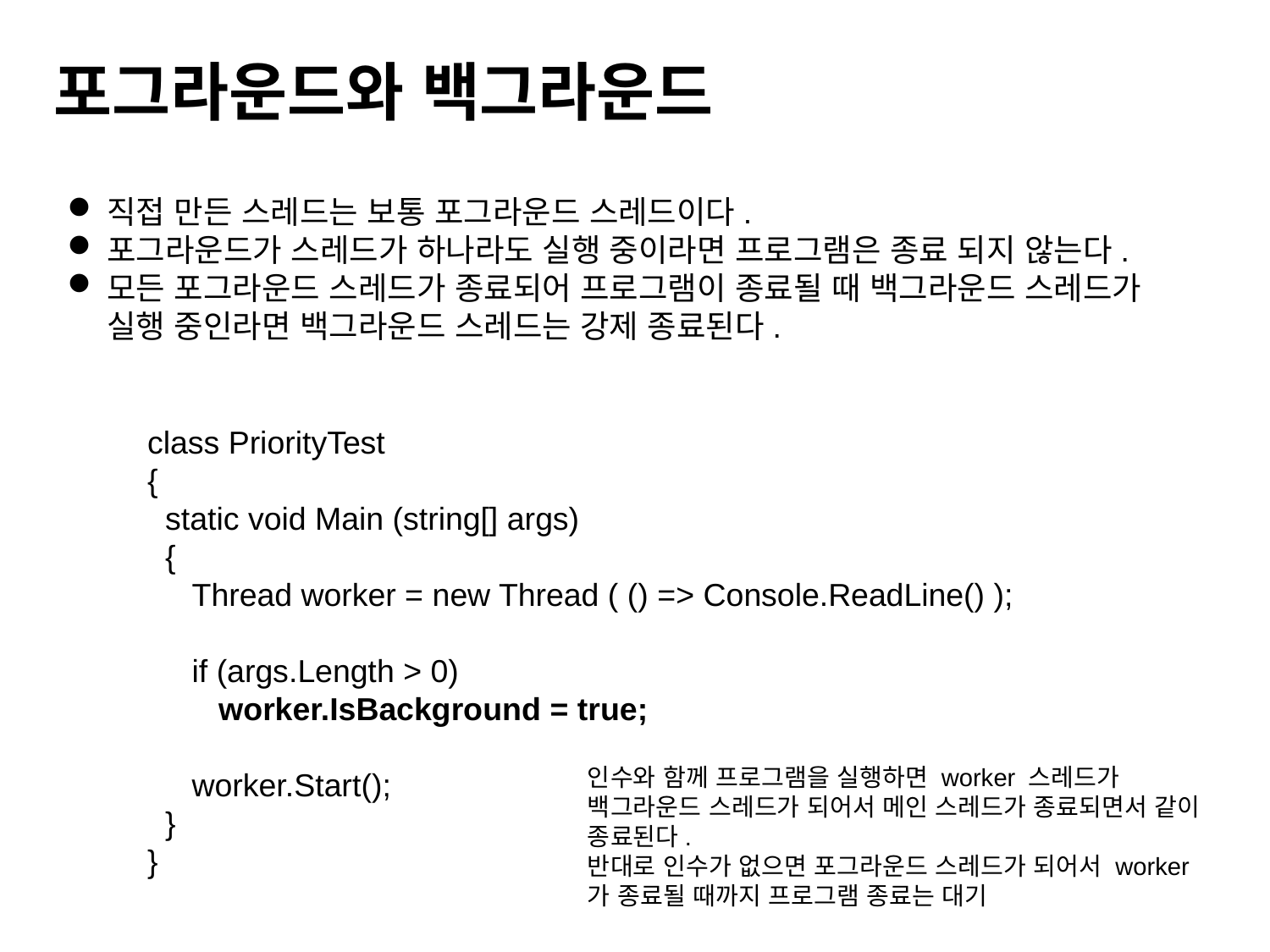

포그라운드와 백그라운드
직접 만든 스레드는 보통 포그라운드 스레드이다.
포그라운드가 스레드가 하나라도 실행 중이라면 프로그램은 종료 되지 않는다.
모든 포그라운드 스레드가 종료되어 프로그램이 종료될 때 백그라운드 스레드가 실행 중인라면 백그라운드 스레드는 강제 종료된다.
class PriorityTest
{
  static void Main (string[] args)
  {
     Thread worker = new Thread ( () => Console.ReadLine() );

     if (args.Length > 0)
        worker.IsBackground = true;

     worker.Start();
  }
}
인수와 함께 프로그램을 실행하면 worker 스레드가 백그라운드 스레드가 되어서 메인 스레드가 종료되면서 같이 종료된다.
반대로 인수가 없으면 포그라운드 스레드가 되어서 worker가 종료될 때까지 프로그램 종료는 대기